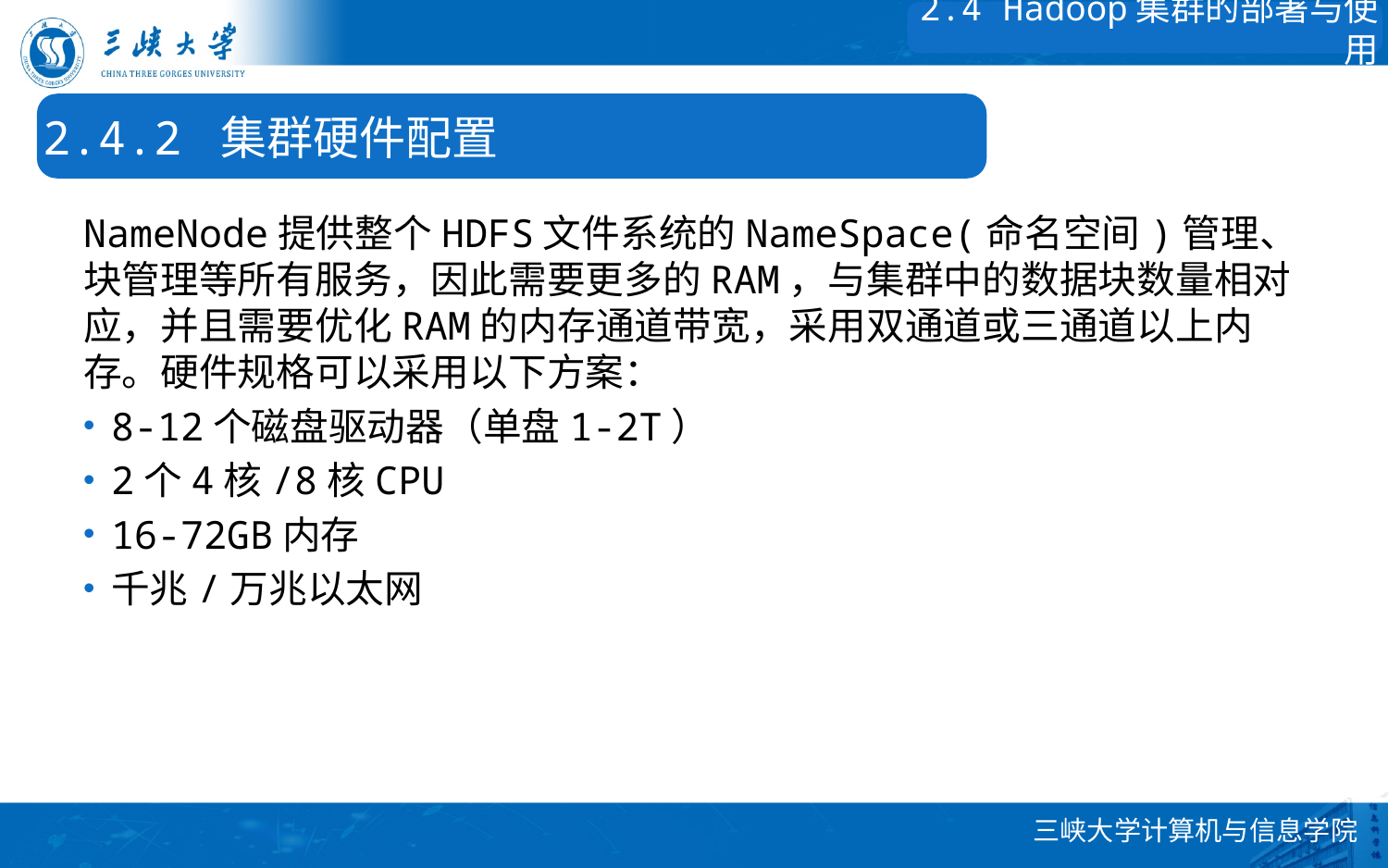

2.4 Hadoop集群的部署与使用
2.4.2 集群硬件配置
NameNode提供整个HDFS文件系统的NameSpace(命名空间)管理、块管理等所有服务，因此需要更多的RAM，与集群中的数据块数量相对应，并且需要优化RAM的内存通道带宽，采用双通道或三通道以上内存。硬件规格可以采用以下方案：
8-12个磁盘驱动器（单盘1-2T）
2个4核/8核CPU
16-72GB内存
千兆/万兆以太网